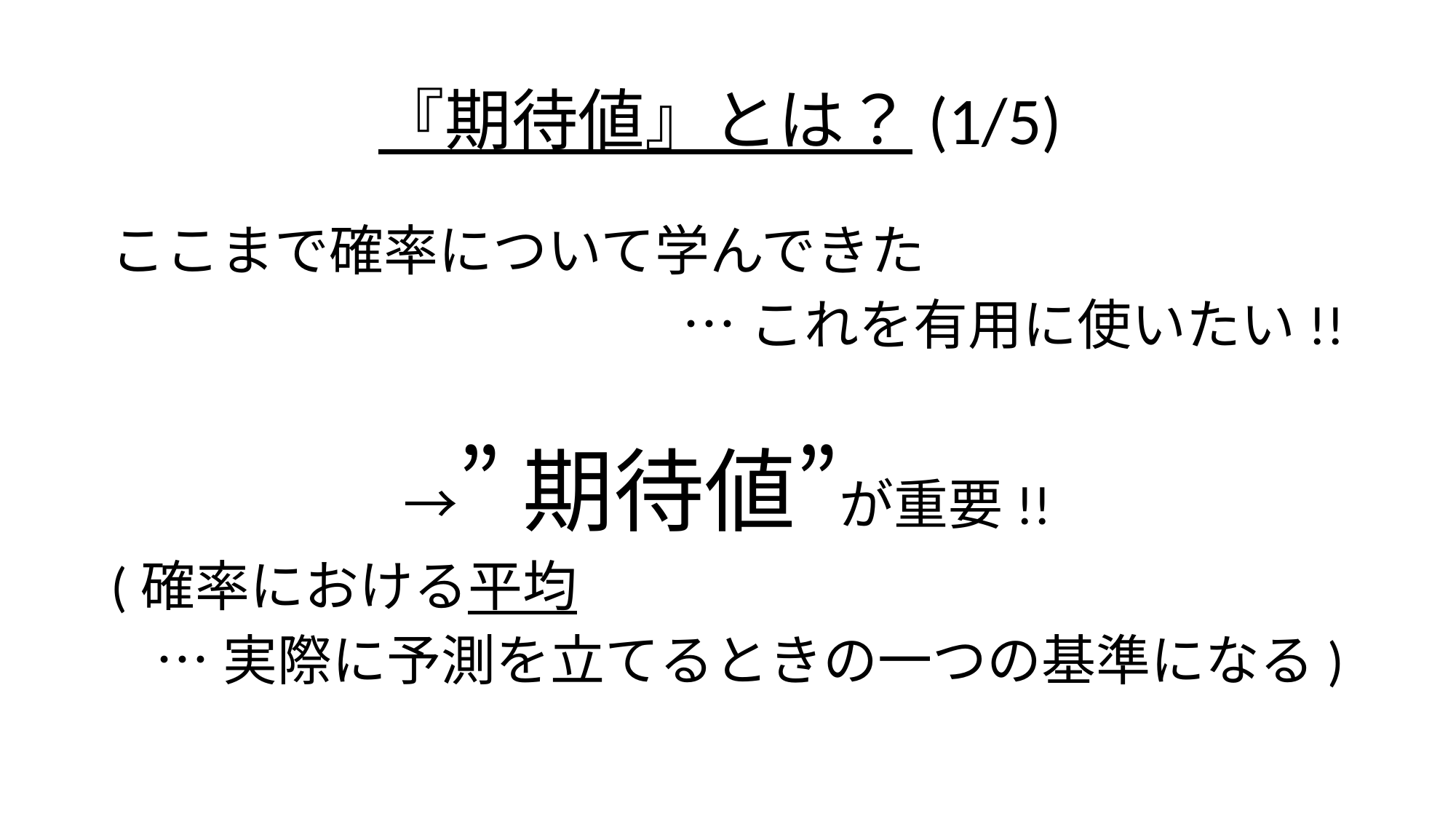

# 『期待値』とは？(1/5)
ここまで確率について学んできた
…これを有用に使いたい!!

→”期待値”が重要!!
(確率における平均
…実際に予測を立てるときの一つの基準になる)